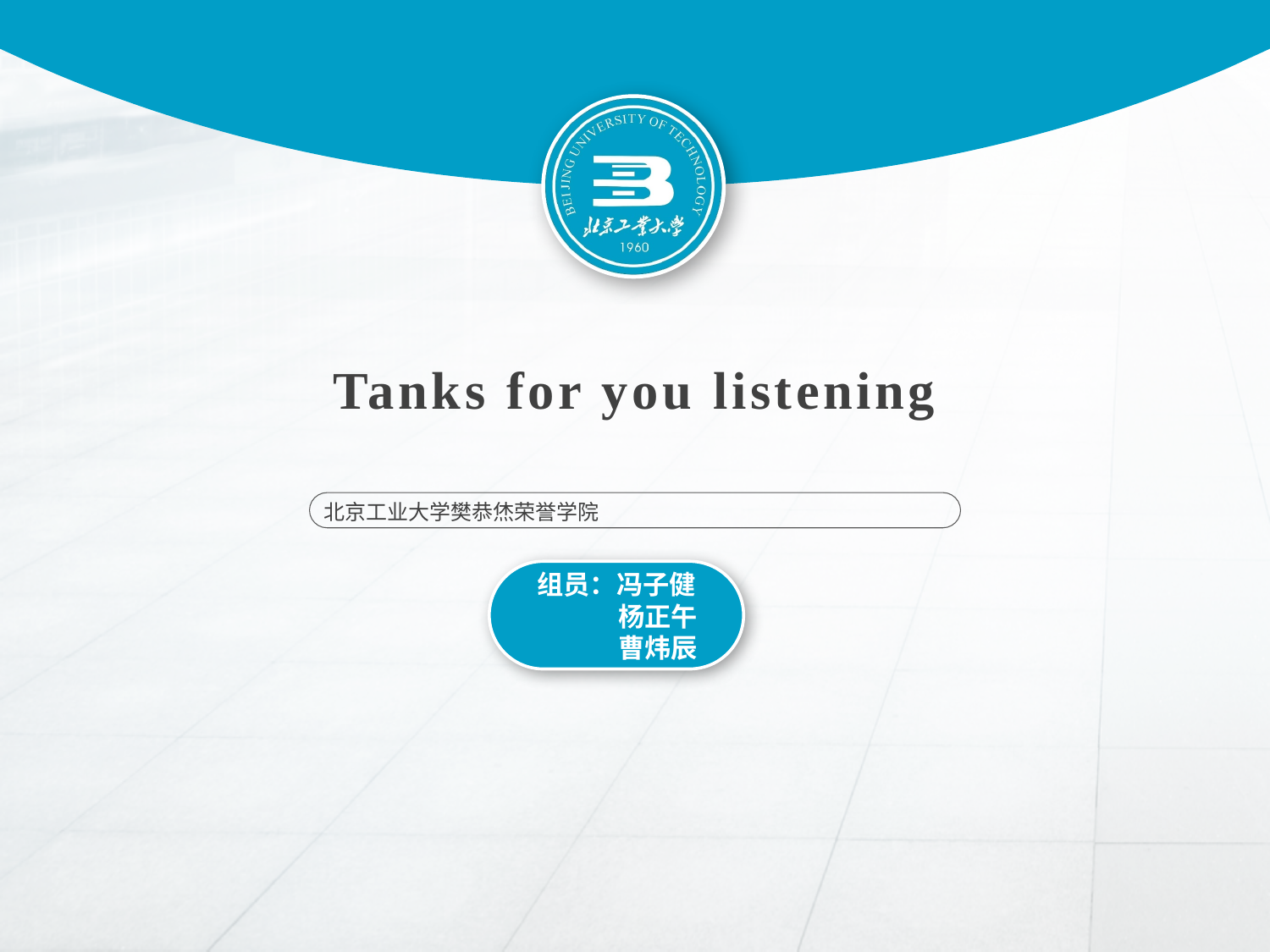

Tanks for you listening

北京工业大学樊恭烋荣誉学院

组员：冯子健
             杨正午
             曹炜辰